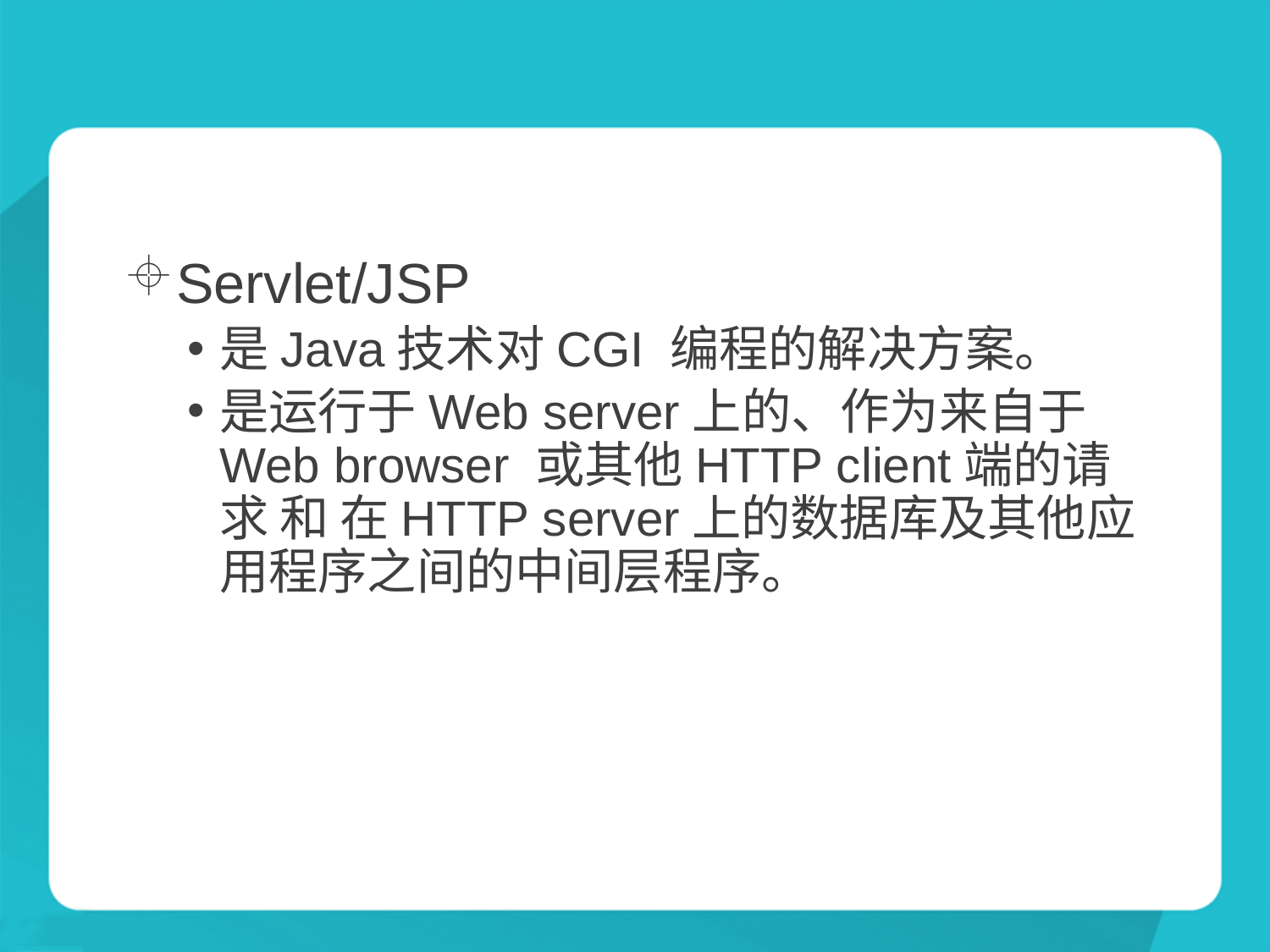

Servlet/JSP
是Java技术对CGI 编程的解决方案。
是运行于Web server上的、作为来自于Web browser 或其他HTTP client端的请求 和 在HTTP server上的数据库及其他应用程序之间的中间层程序。